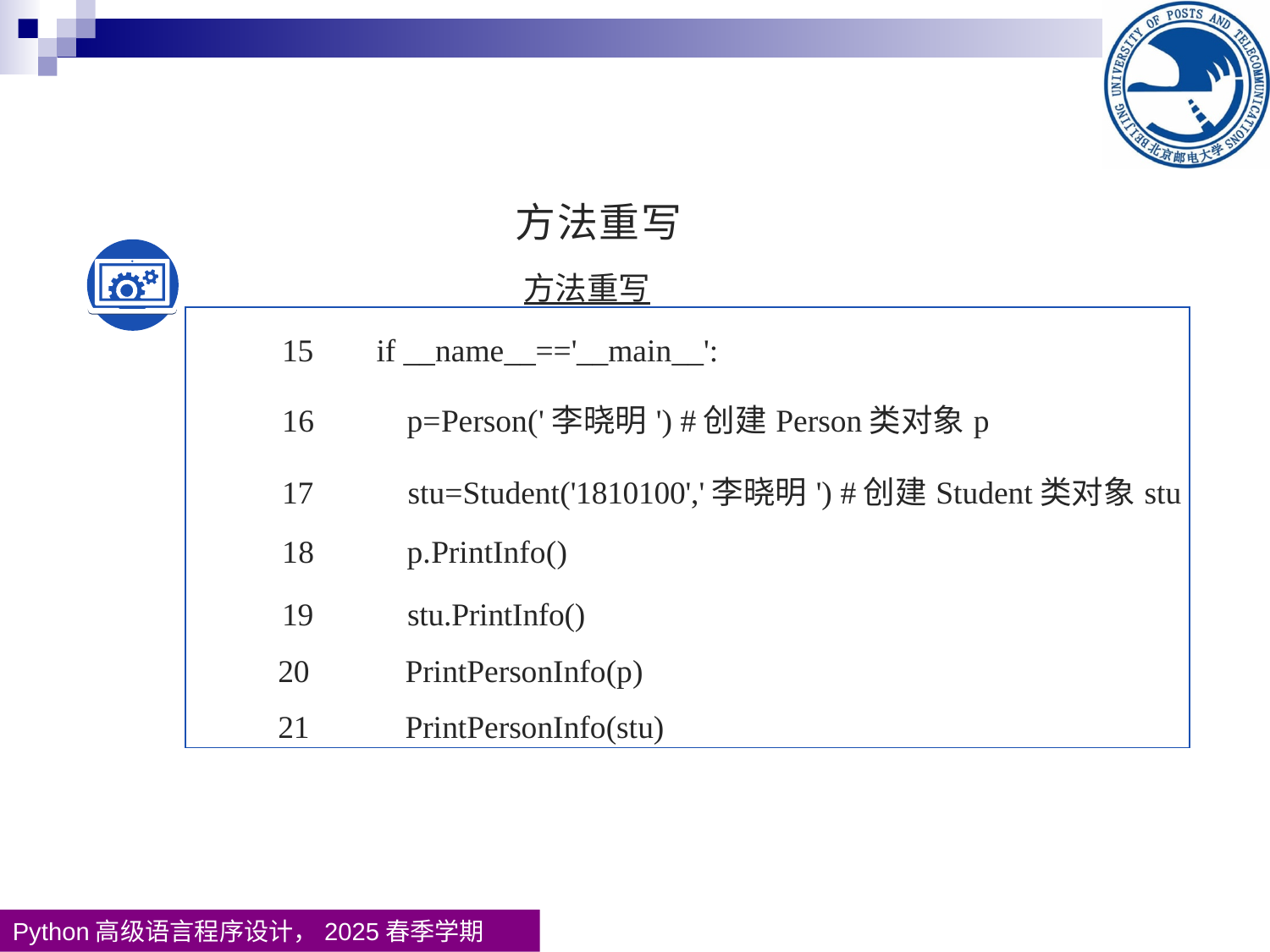

| 方法重写 方法重写 |
| --- |

| 15 if \_\_name\_\_=='\_\_main\_\_': 16 p=Person('李晓明') #创建Person类对象p 17 stu=Student('1810100','李晓明') #创建Student类对象stu 18 p.PrintInfo() 19 stu.PrintInfo() 20 PrintPersonInfo(p) 21 PrintPersonInfo(stu) |
| --- |